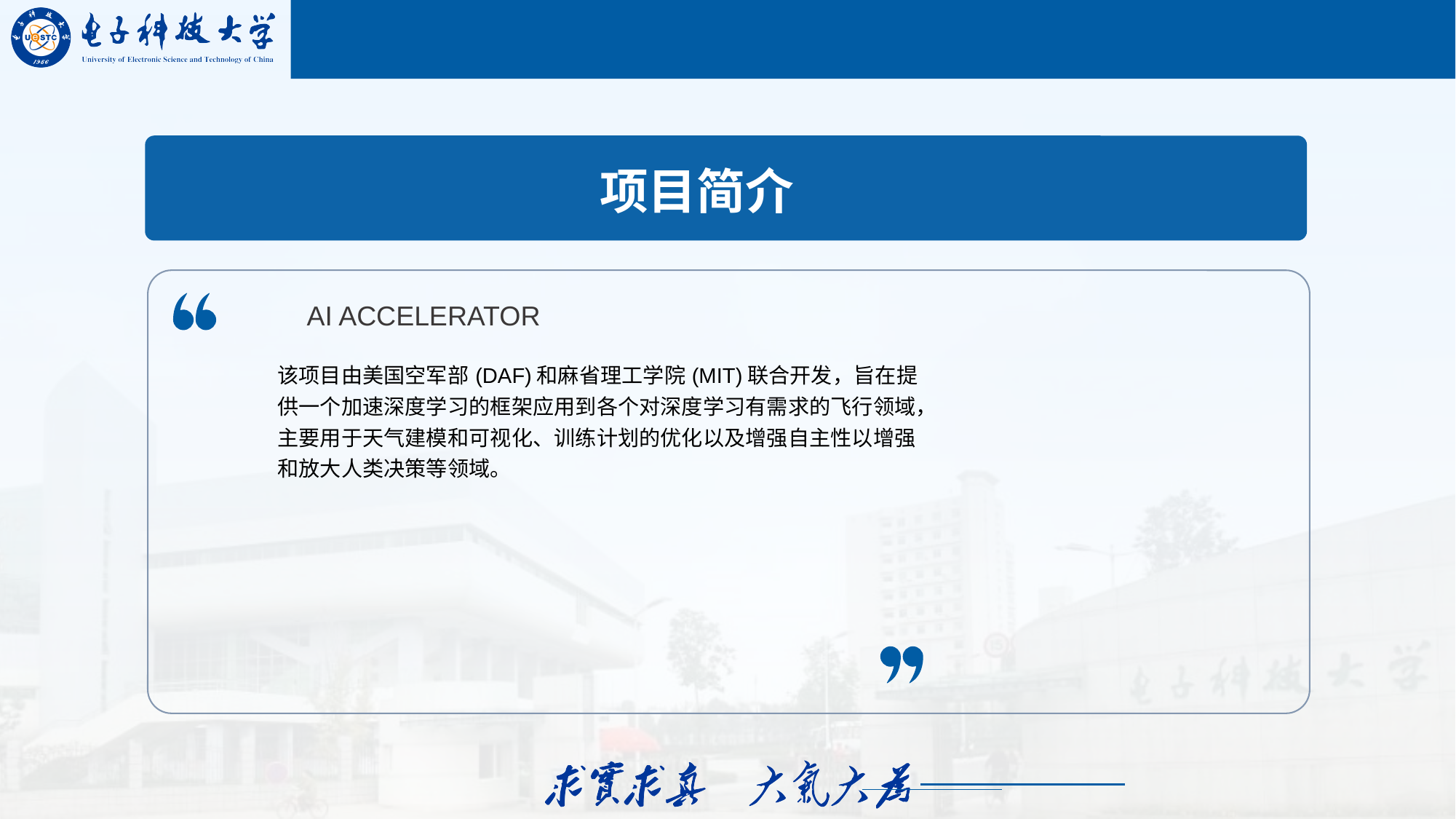

项目简介

AI ACCELERATOR
该项目由美国空军部(DAF)和麻省理工学院(MIT)联合开发，旨在提供一个加速深度学习的框架应用到各个对深度学习有需求的飞行领域，主要用于天气建模和可视化、训练计划的优化以及增强自主性以增强和放大人类决策等领域。